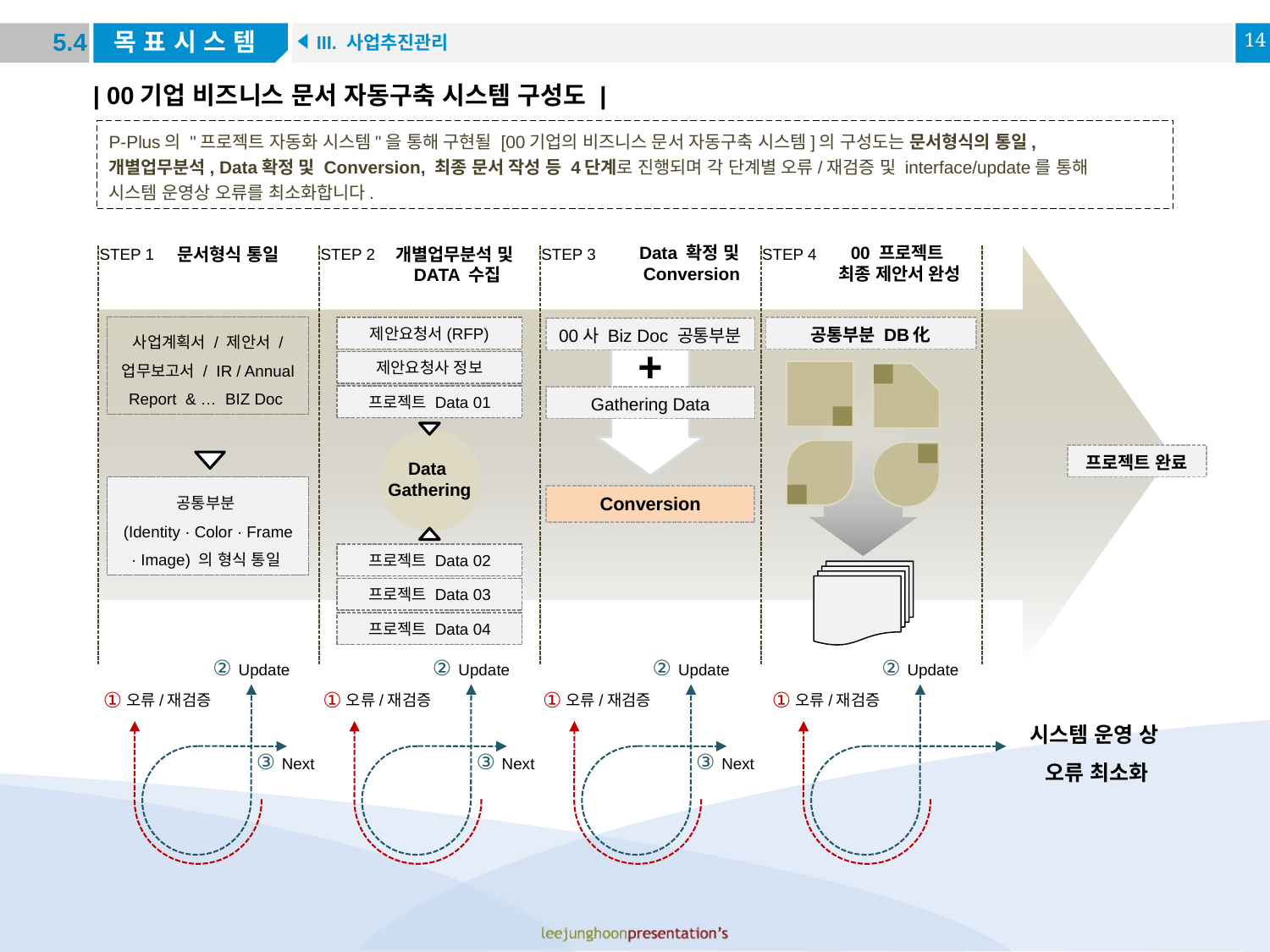

Data 확정 및
Conversion
00 프로젝트
최종 제안서 완성
문서형식 통일
개별업무분석 및
DATA 수집
STEP 1
STEP 2
STEP 3
STEP 4

사업계획서 / 제안서 / 업무보고서 /  IR / Annual Report  & …  BIZ Doc
제안요청서(RFP)
제안요청사 정보
프로젝트 Data 01
공통부분 DB化
00사 Biz Doc 공통부분
+

Gathering Data

Data
Gathering
프로젝트 완료

공통부분
(Identity · Color · Frame · Image) 의 형식 통일
Conversion

프로젝트 Data 02
프로젝트 Data 03
프로젝트 Data 04

②
Update
②
Update
①
오류/재검증

③
Next

②
Update
①
오류/재검증

③
Next

②
Update
①
오류/재검증

③
Next

①
오류/재검증
시스템 운영 상
오류 최소화